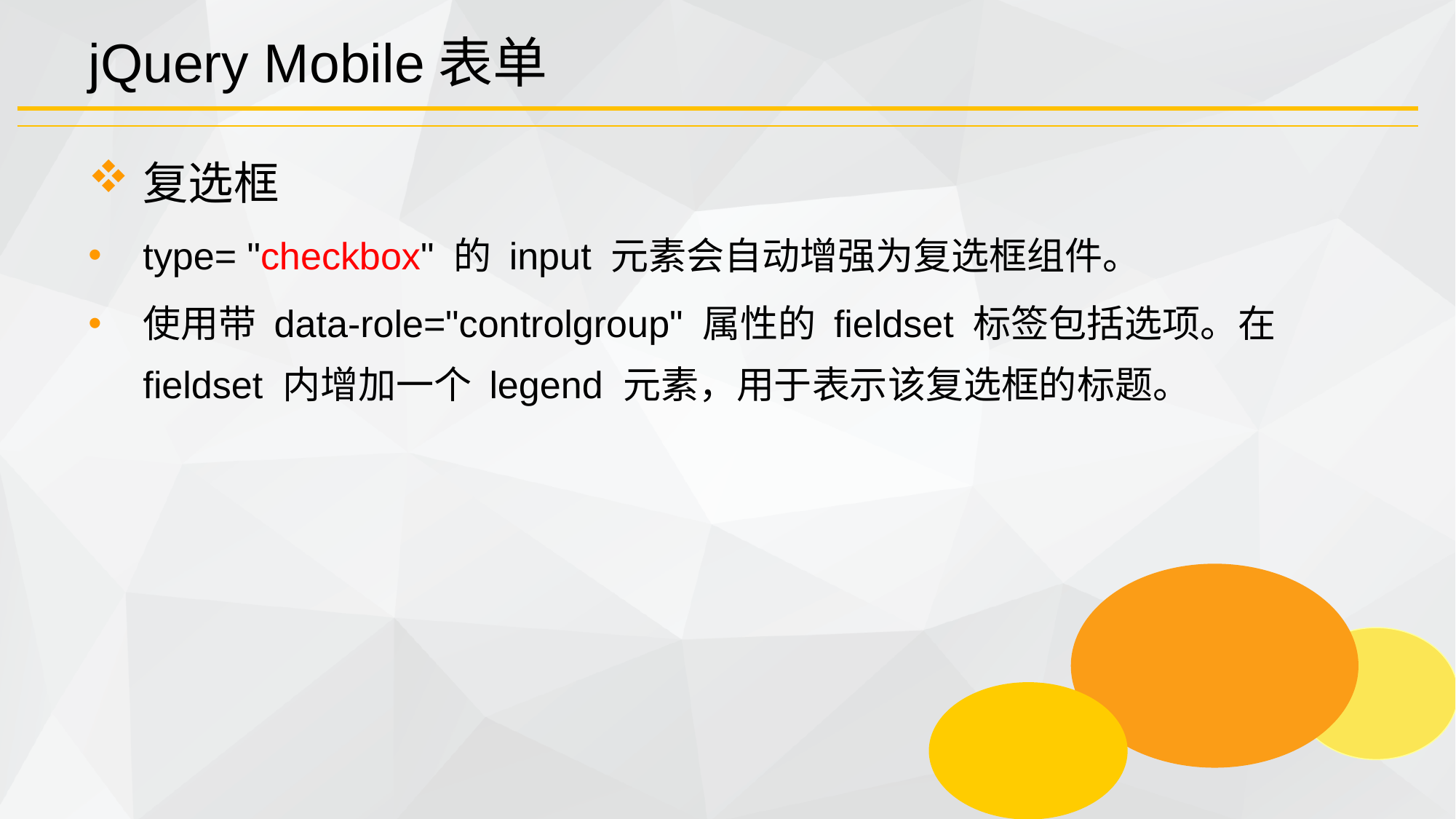

# jQuery Mobile表单
复选框
type= "checkbox" 的 input 元素会自动增强为复选框组件。
使用带 data-role="controlgroup" 属性的 fieldset 标签包括选项。在 fieldset 内增加一个 legend 元素，用于表示该复选框的标题。